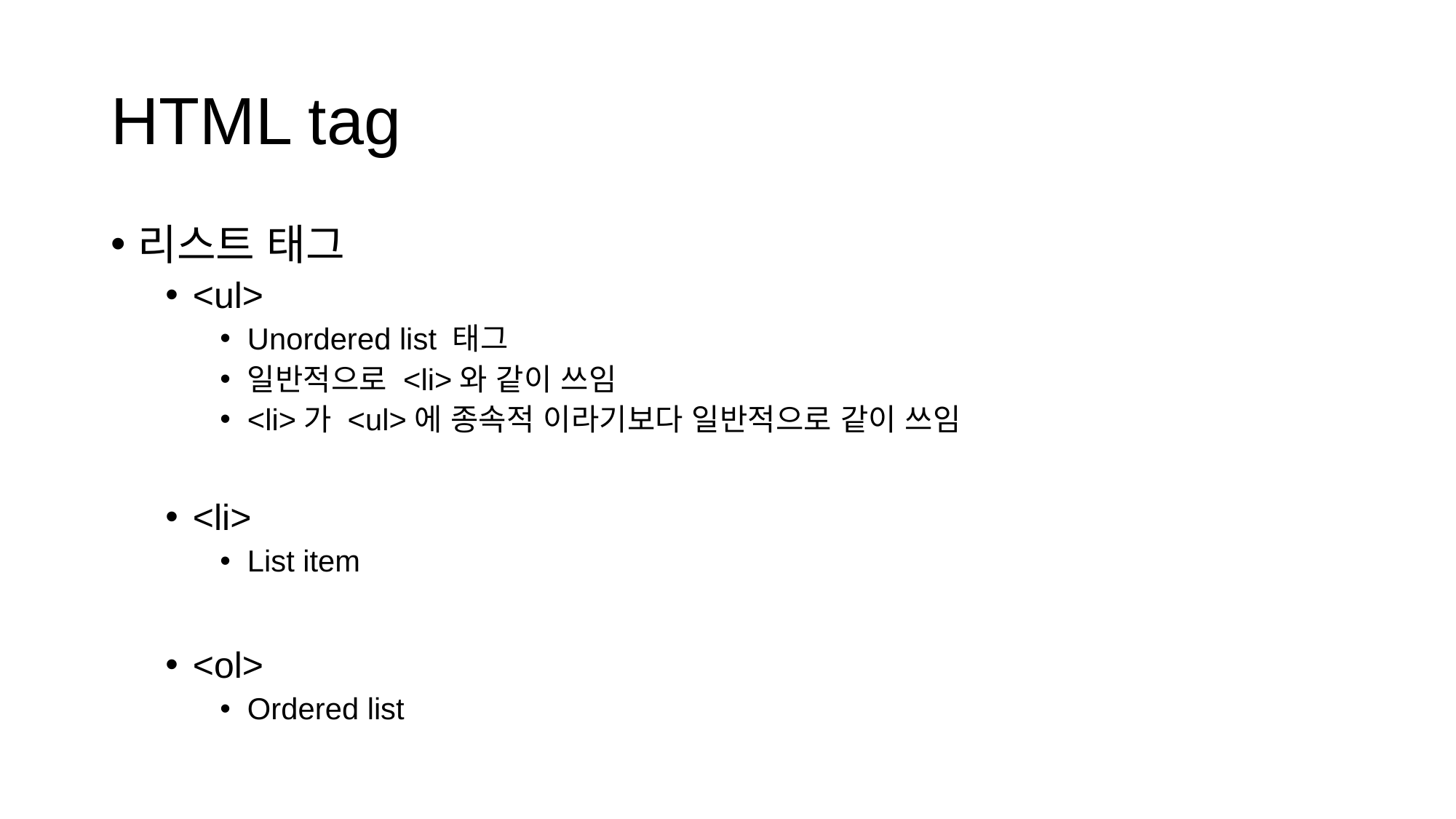

# HTML tag
리스트 태그
<ul>
Unordered list 태그
일반적으로 <li>와 같이 쓰임
<li>가 <ul>에 종속적 이라기보다 일반적으로 같이 쓰임

<li>
List item

<ol>
Ordered list